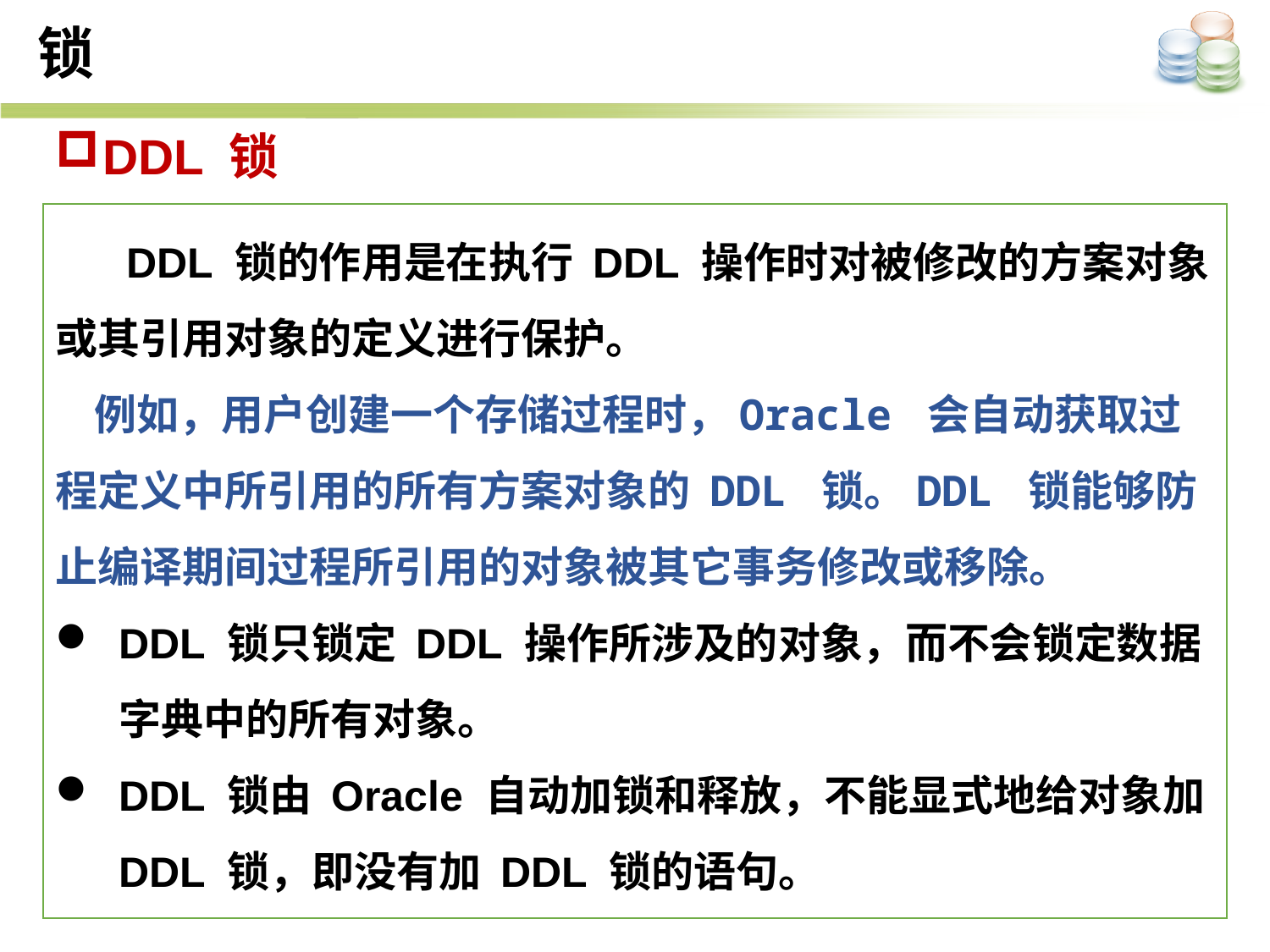

锁
DDL 锁
      DDL 锁的作用是在执行 DDL 操作时对被修改的方案对象或其引用对象的定义进行保护。
   例如，用户创建一个存储过程时，Oracle 会自动获取过程定义中所引用的所有方案对象的 DDL 锁。DDL 锁能够防止编译期间过程所引用的对象被其它事务修改或移除。
DDL 锁只锁定 DDL 操作所涉及的对象，而不会锁定数据字典中的所有对象。
DDL 锁由 Oracle 自动加锁和释放，不能显式地给对象加DDL 锁，即没有加 DDL 锁的语句。
53